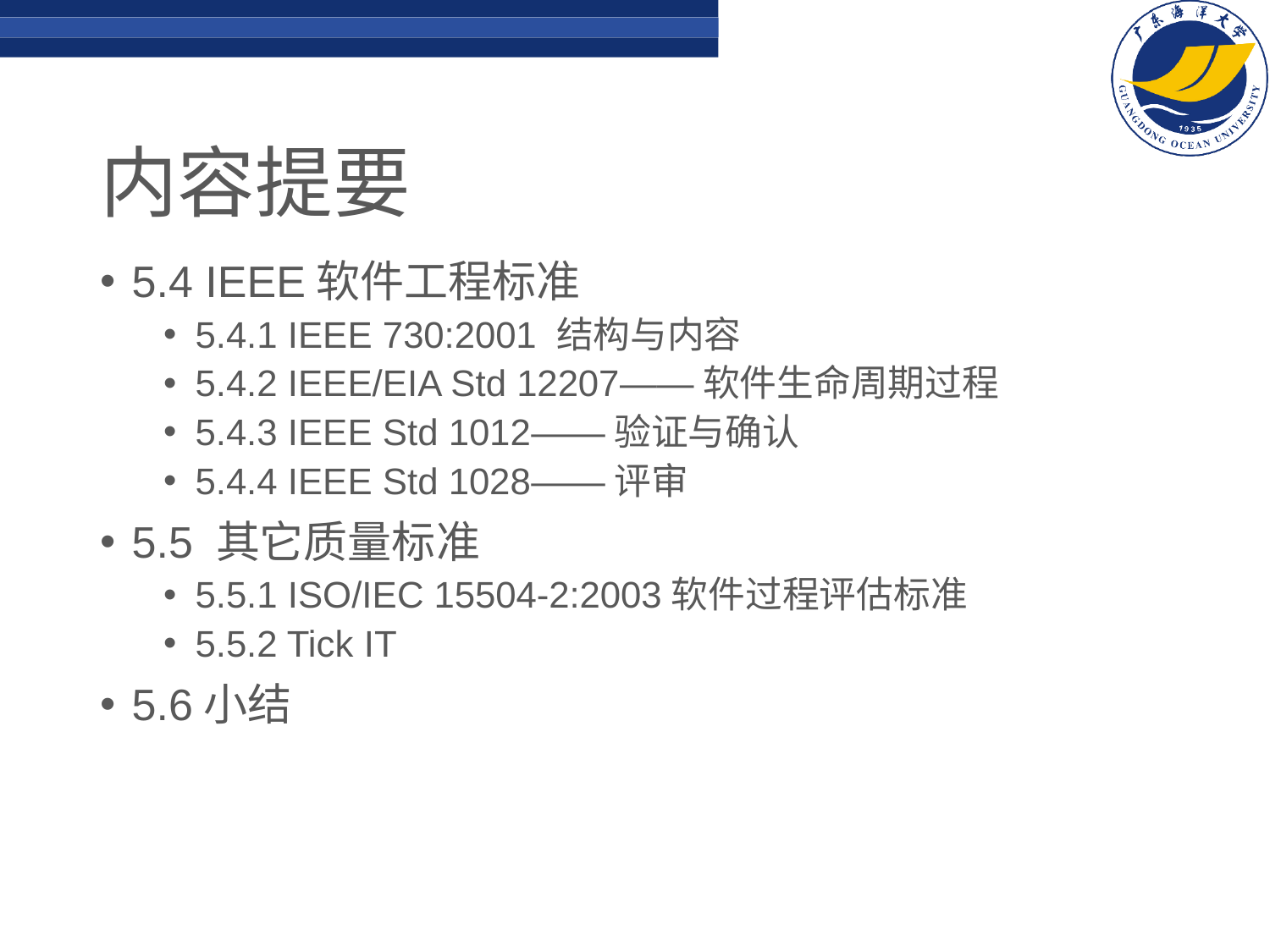

# 内容提要
5.4 IEEE软件工程标准
5.4.1 IEEE 730:2001 结构与内容
5.4.2 IEEE/EIA Std 12207——软件生命周期过程
5.4.3 IEEE Std 1012——验证与确认
5.4.4 IEEE Std 1028——评审
5.5 其它质量标准
5.5.1 ISO/IEC 15504-2:2003软件过程评估标准
5.5.2 Tick IT
5.6小结
3